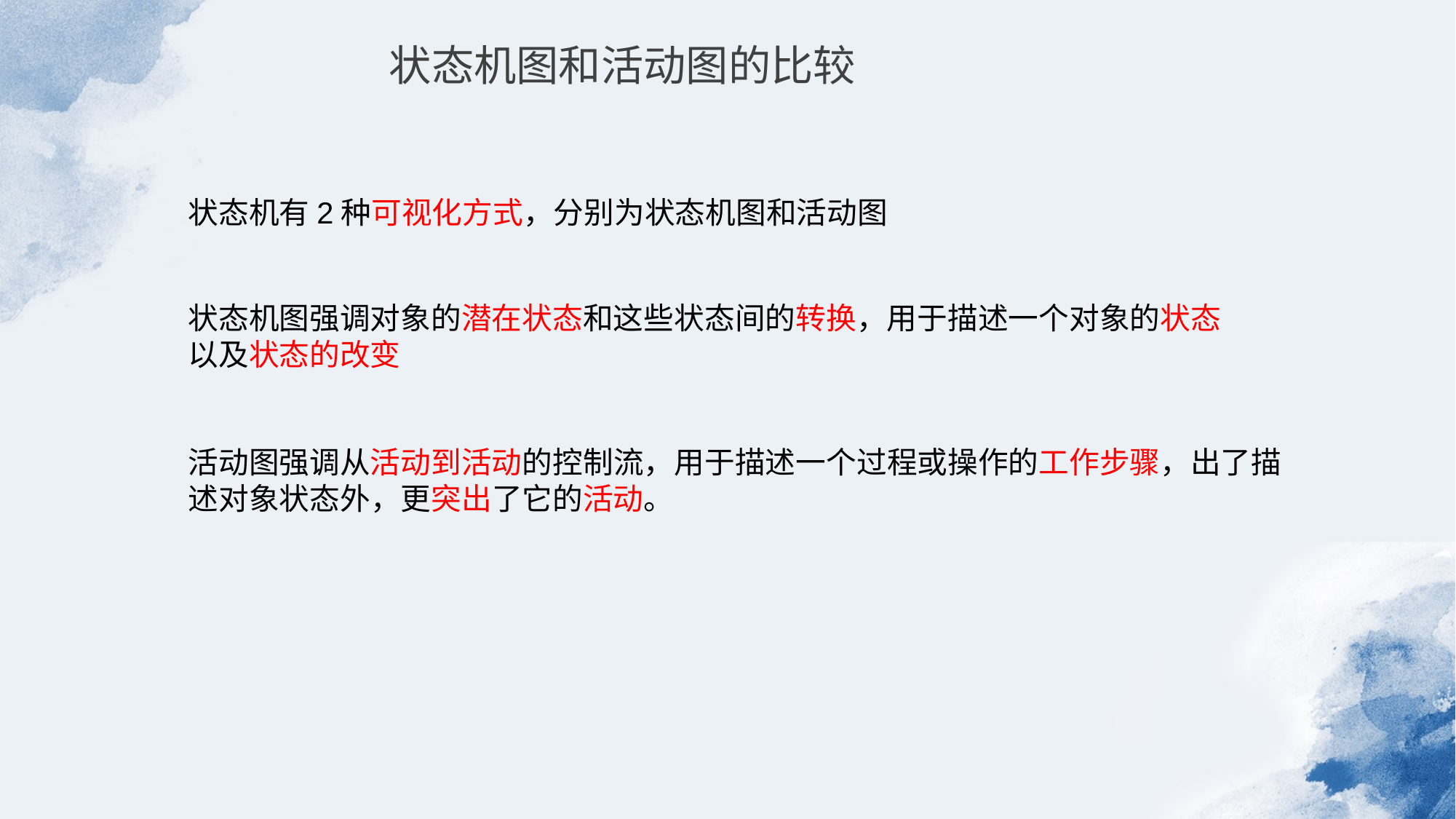

状态机图和活动图的比较
状态机有2种可视化方式，分别为状态机图和活动图
状态机图强调对象的潜在状态和这些状态间的转换，用于描述一个对象的状态以及状态的改变
活动图强调从活动到活动的控制流，用于描述一个过程或操作的工作步骤，出了描述对象状态外，更突出了它的活动。